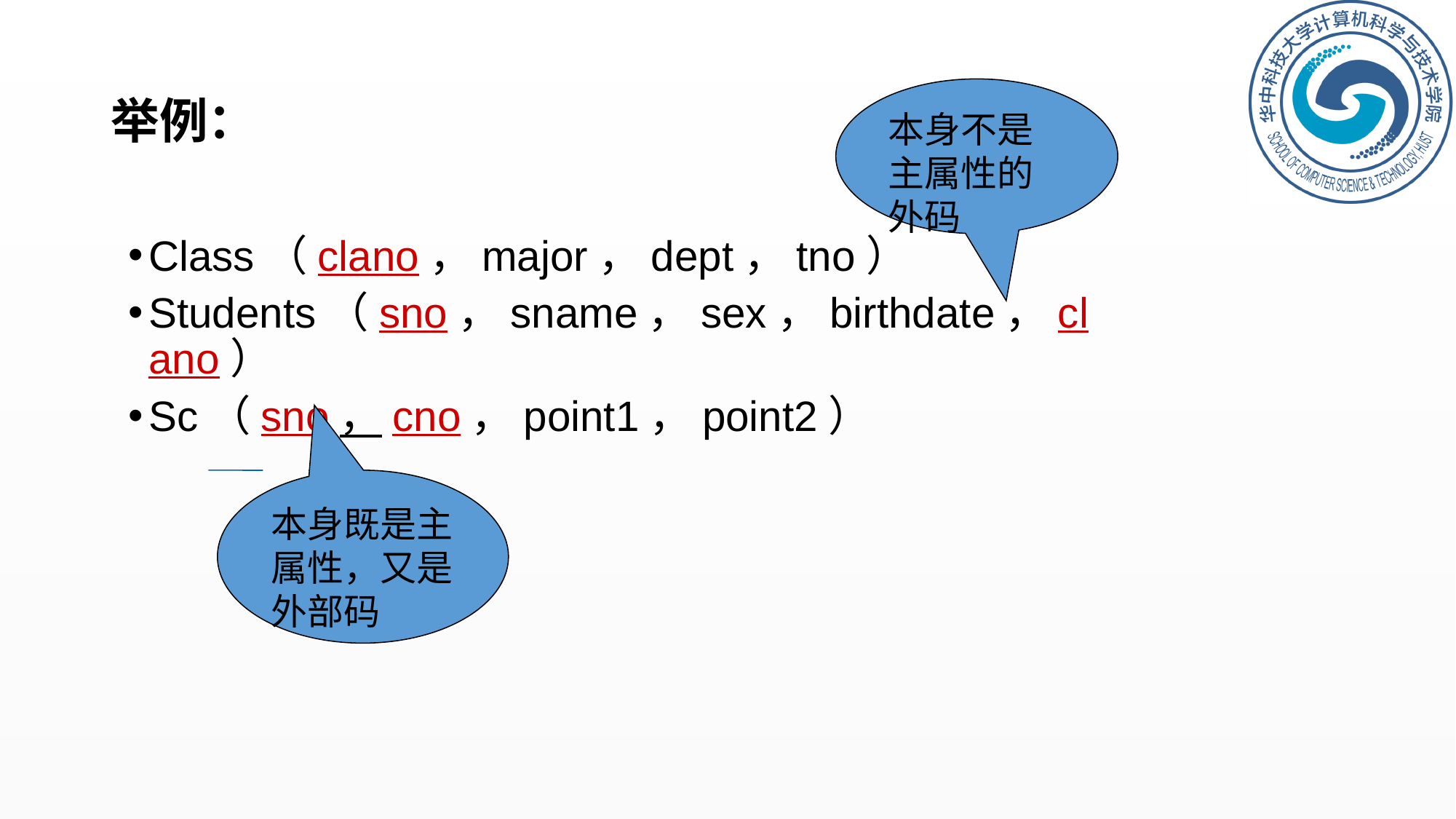

# 举例：
本身不是主属性的外码
Class（clano，major，dept，tno）
Students（sno，sname，sex，birthdate，clano）
Sc（sno，cno，point1，point2）

本身既是主属性，又是外部码